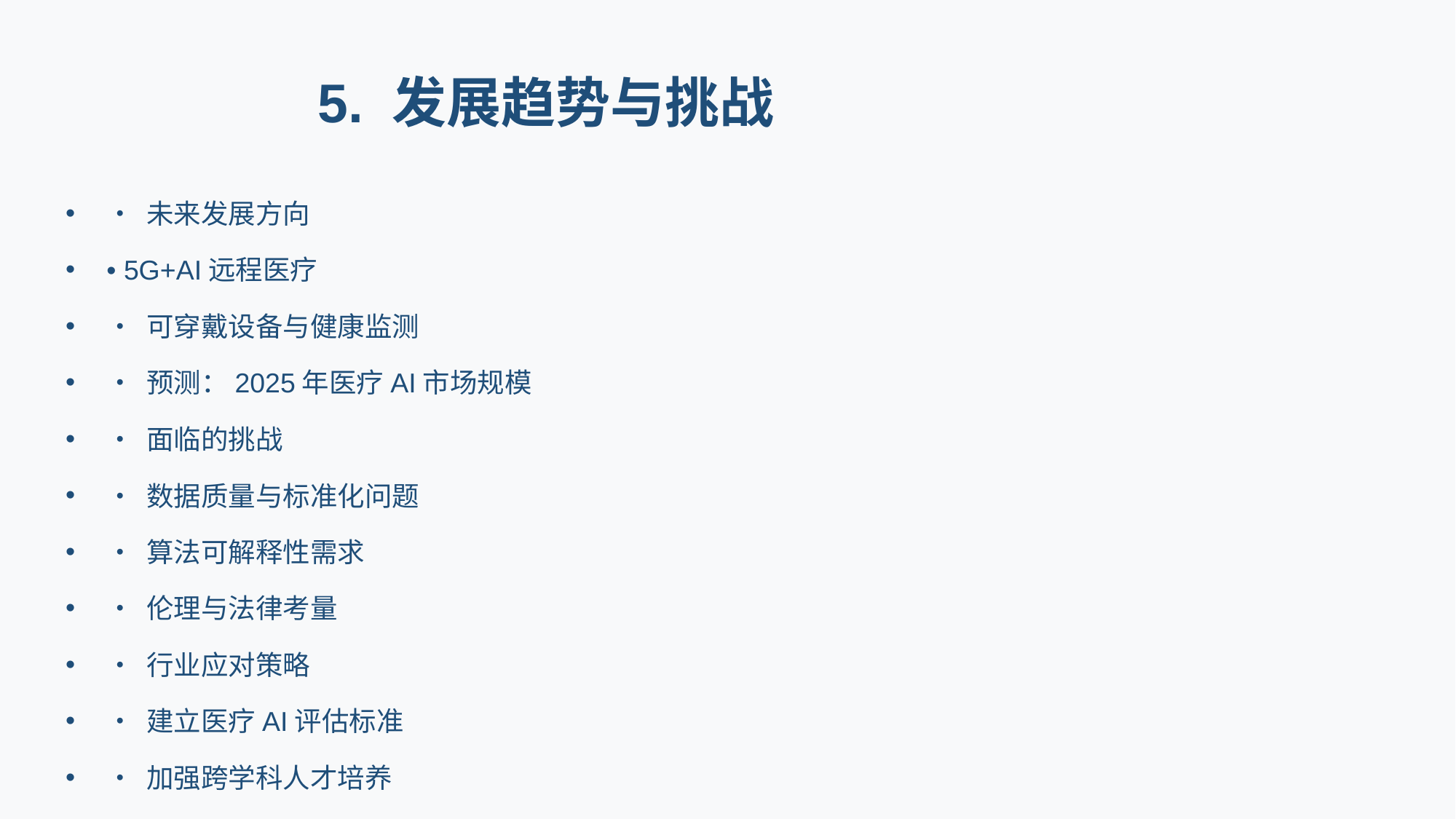

# 5. 发展趋势与挑战
• 未来发展方向
• 5G+AI远程医疗
• 可穿戴设备与健康监测
• 预测：2025年医疗AI市场规模
• 面临的挑战
• 数据质量与标准化问题
• 算法可解释性需求
• 伦理与法律考量
• 行业应对策略
• 建立医疗AI评估标准
• 加强跨学科人才培养